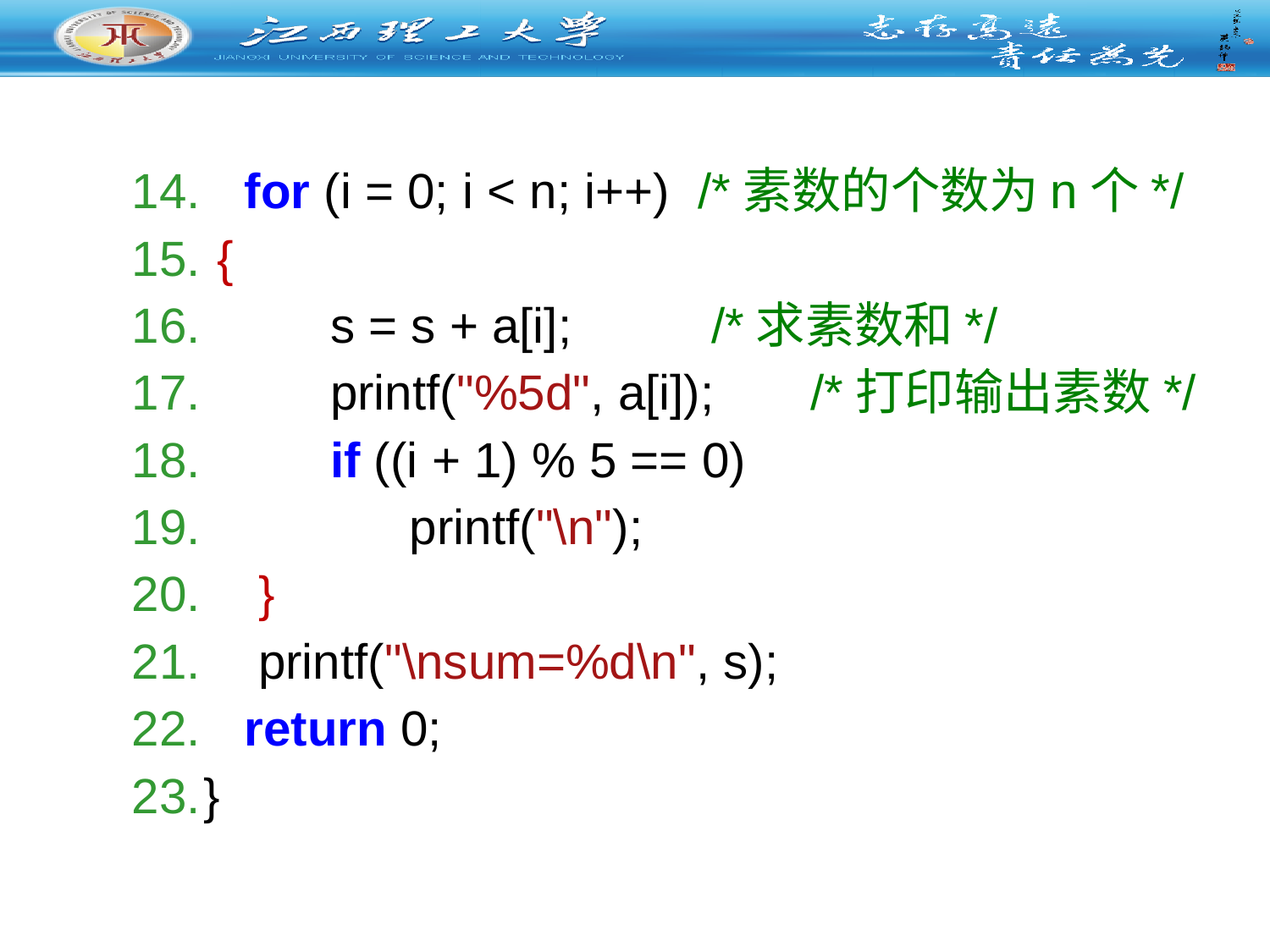

for (i = 0; i < n; i++)  /*素数的个数为n个*/
 {
    	s = s + a[i];		/*求素数和*/
    	printf("%5d", a[i]);       /*打印输出素数*/
    	if ((i + 1) % 5 == 0)
               printf("\n");
    }
    printf("\nsum=%d\n", s);
   return 0;
}